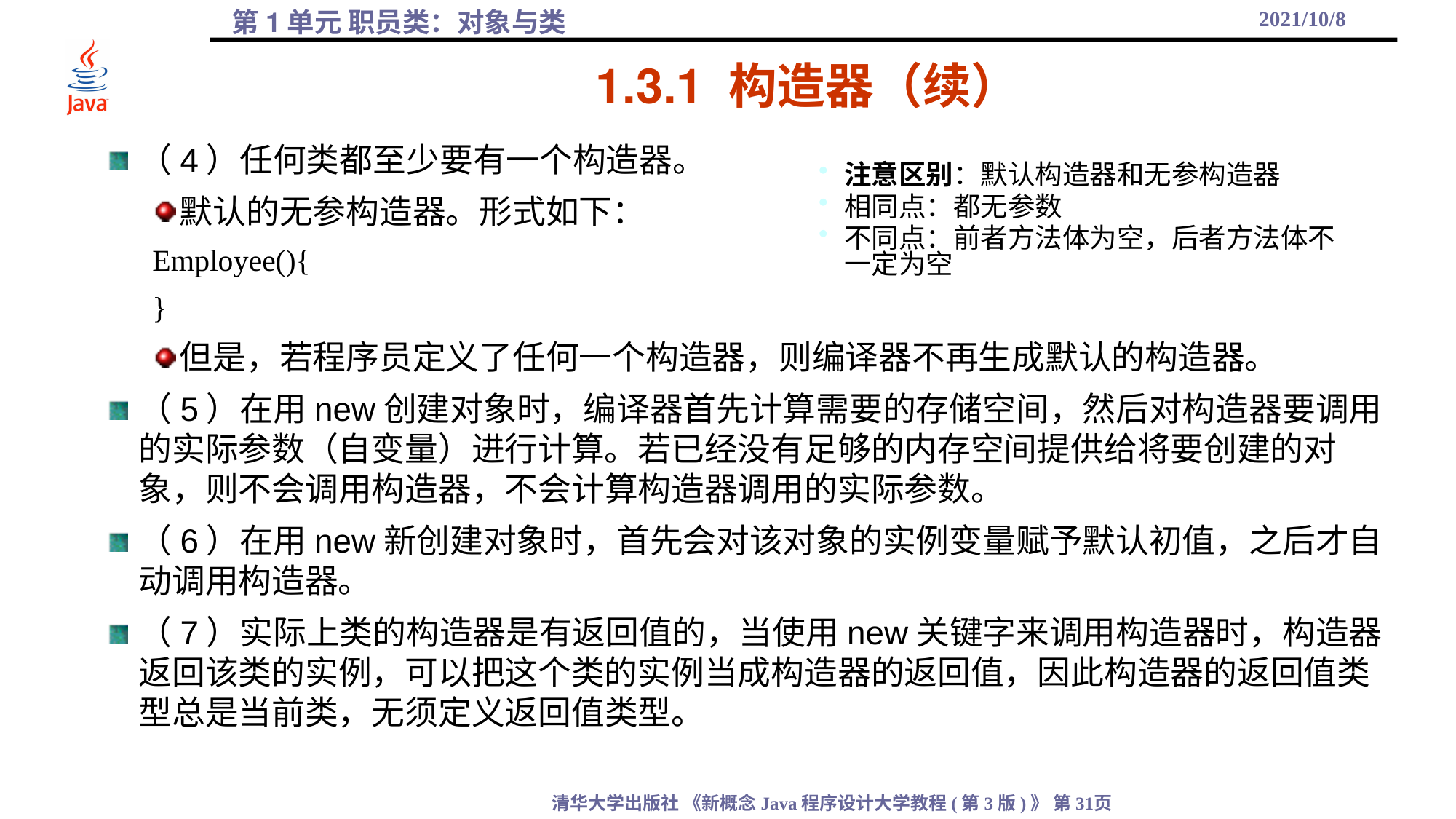

2021/10/8
# 1.3.1 构造器（续）
（4）任何类都至少要有一个构造器。
默认的无参构造器。形式如下：
Employee(){
}
但是，若程序员定义了任何一个构造器，则编译器不再生成默认的构造器。
（5）在用new创建对象时，编译器首先计算需要的存储空间，然后对构造器要调用的实际参数（自变量）进行计算。若已经没有足够的内存空间提供给将要创建的对象，则不会调用构造器，不会计算构造器调用的实际参数。
（6）在用new新创建对象时，首先会对该对象的实例变量赋予默认初值，之后才自动调用构造器。
（7）实际上类的构造器是有返回值的，当使用new关键字来调用构造器时，构造器返回该类的实例，可以把这个类的实例当成构造器的返回值，因此构造器的返回值类型总是当前类，无须定义返回值类型。

注意区别：默认构造器和无参构造器
相同点：都无参数
不同点：前者方法体为空，后者方法体不一定为空